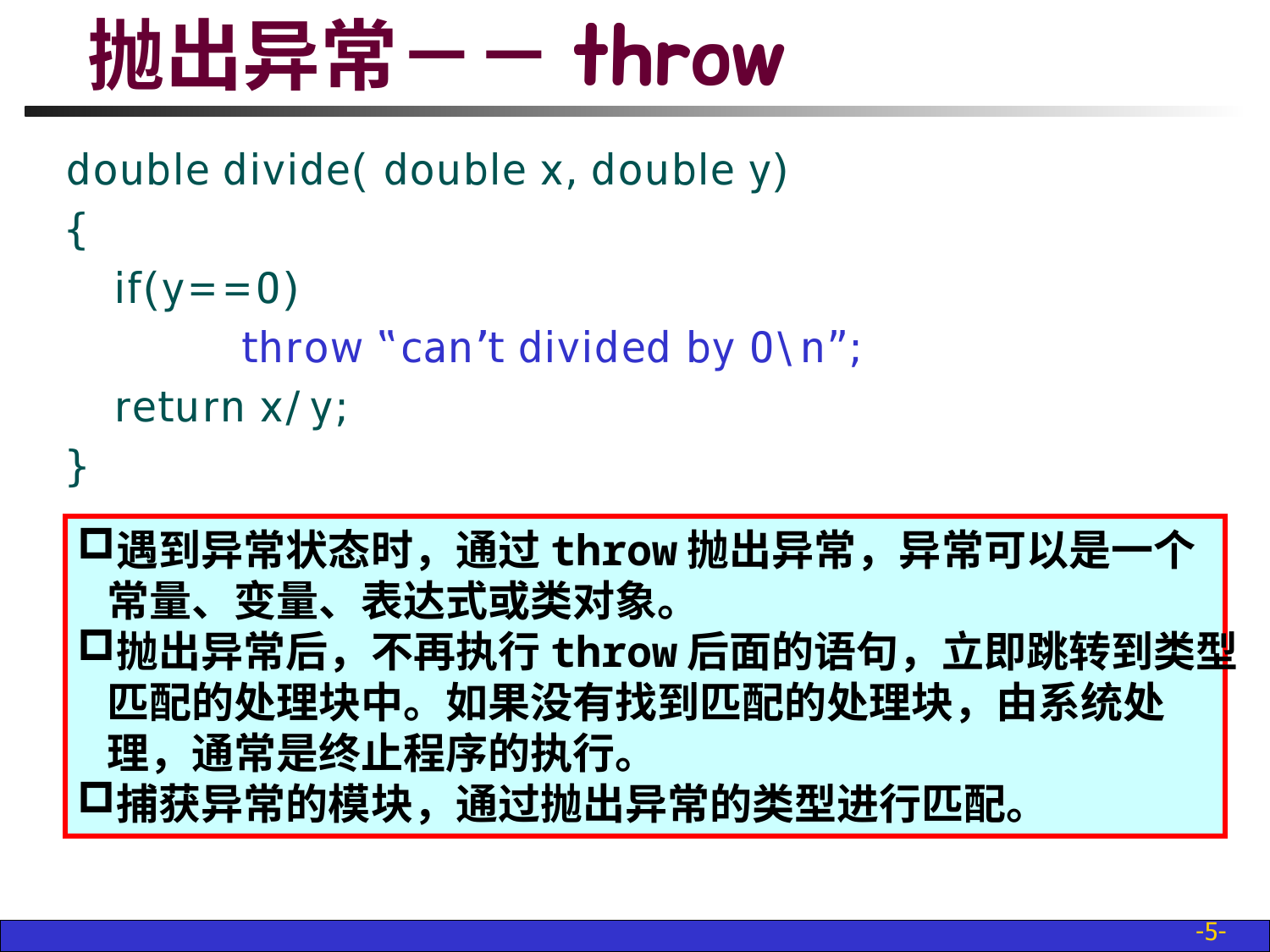

# 抛出异常－－throw
double divide( double x, double y)
{
	if(y==0)
		throw “can’t divided by 0\n”;
	return x/y;
}
遇到异常状态时，通过throw抛出异常，异常可以是一个
  常量、变量、表达式或类对象。
抛出异常后，不再执行throw后面的语句，立即跳转到类型
  匹配的处理块中。如果没有找到匹配的处理块，由系统处
  理，通常是终止程序的执行。
捕获异常的模块，通过抛出异常的类型进行匹配。
-5-